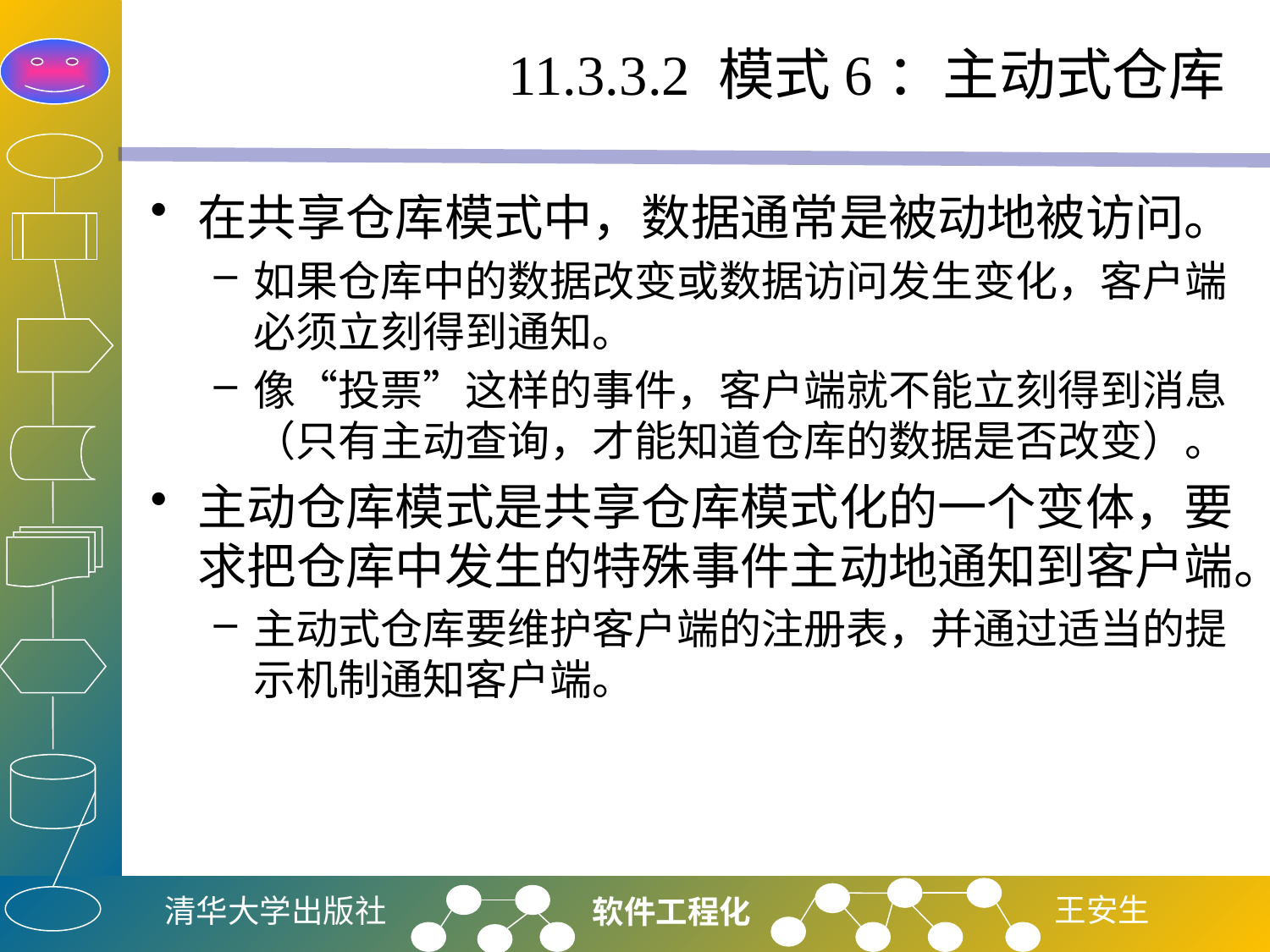

# 11.3.3.2 模式6：主动式仓库
在共享仓库模式中，数据通常是被动地被访问。
如果仓库中的数据改变或数据访问发生变化，客户端必须立刻得到通知。
像“投票”这样的事件，客户端就不能立刻得到消息（只有主动查询，才能知道仓库的数据是否改变）。
主动仓库模式是共享仓库模式化的一个变体，要求把仓库中发生的特殊事件主动地通知到客户端。
主动式仓库要维护客户端的注册表，并通过适当的提示机制通知客户端。